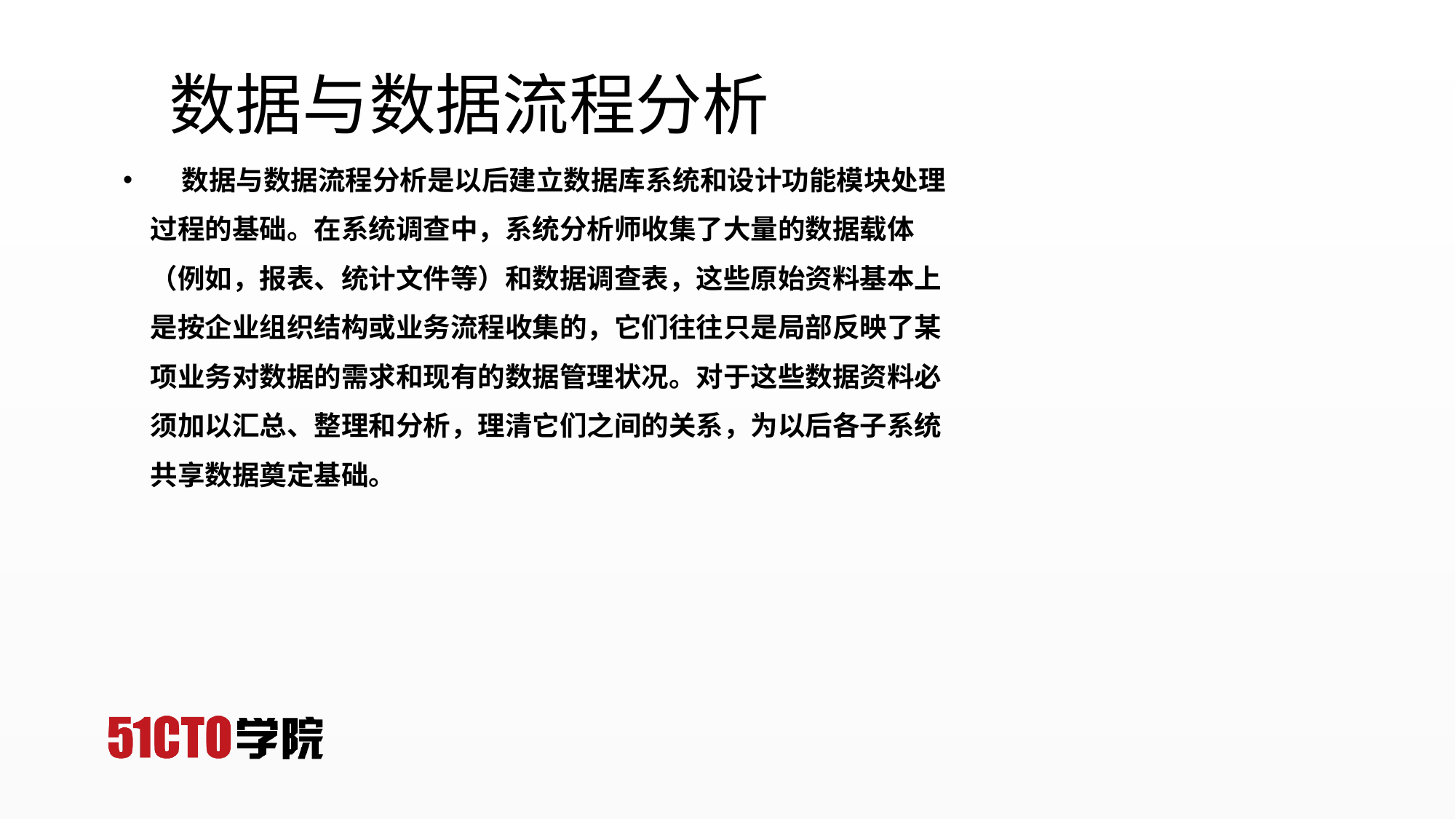

# 数据与数据流程分析
    数据与数据流程分析是以后建立数据库系统和设计功能模块处理过程的基础。在系统调查中，系统分析师收集了大量的数据载体（例如，报表、统计文件等）和数据调查表，这些原始资料基本上是按企业组织结构或业务流程收集的，它们往往只是局部反映了某项业务对数据的需求和现有的数据管理状况。对于这些数据资料必须加以汇总、整理和分析，理清它们之间的关系，为以后各子系统共享数据奠定基础。